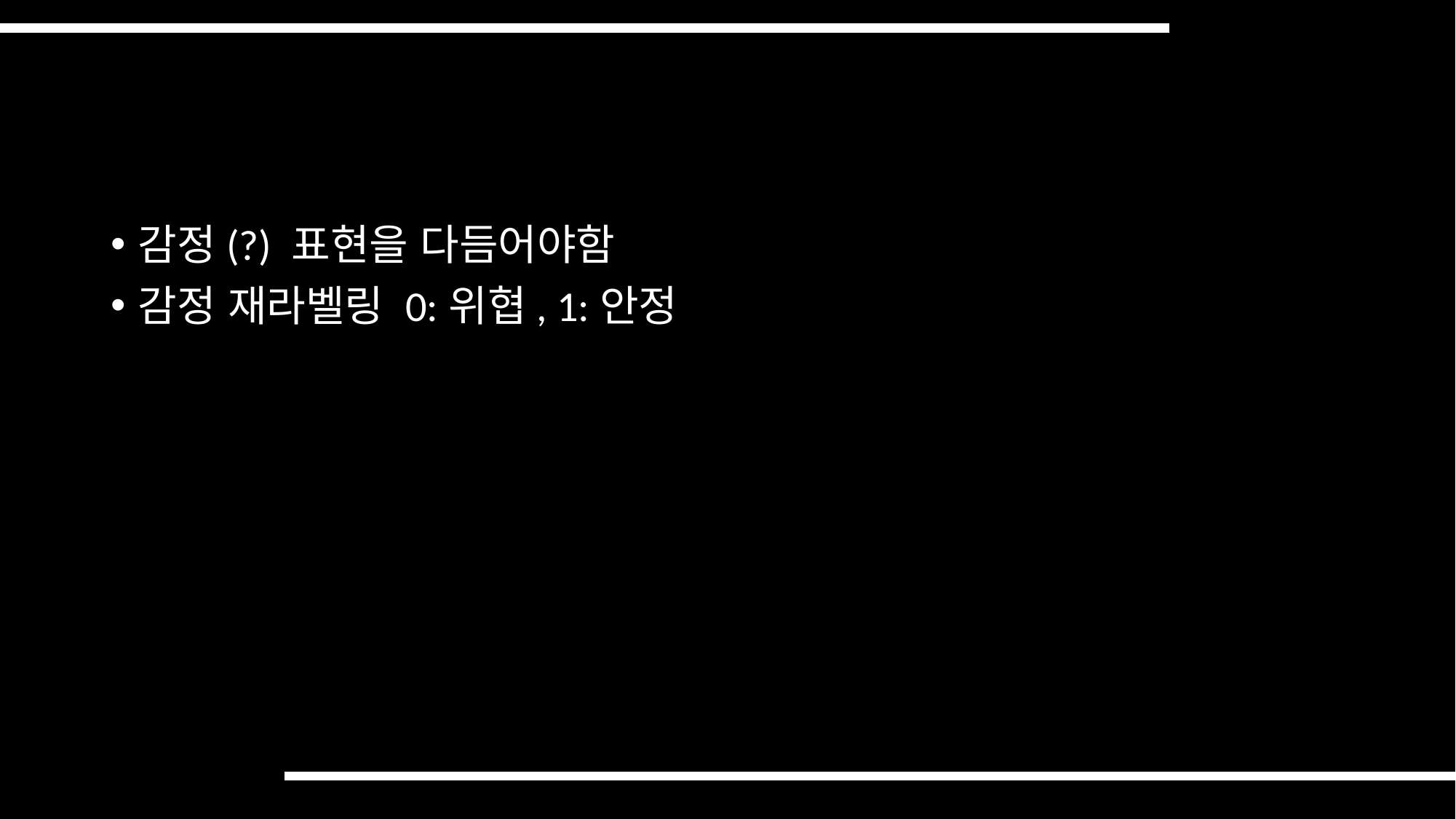

감정(?) 표현을 다듬어야함
감정 재라벨링 0:위협, 1:안정